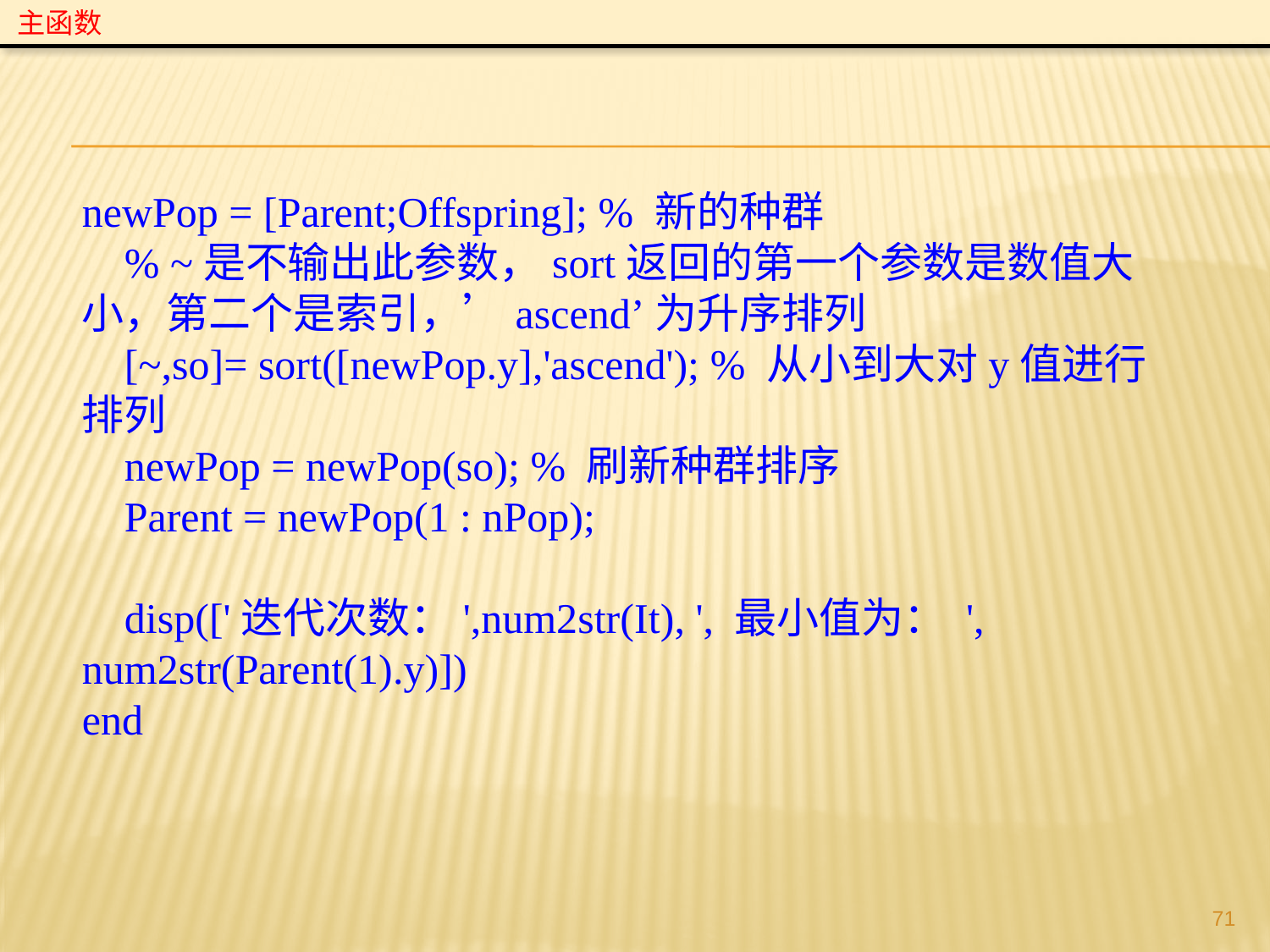

主函数

newPop = [Parent;Offspring]; % 新的种群
    % ~是不输出此参数，sort返回的第一个参数是数值大小，第二个是索引，’ascend’为升序排列
    [~,so]= sort([newPop.y],'ascend'); % 从小到大对y值进行排列
    newPop = newPop(so); % 刷新种群排序
    Parent = newPop(1 : nPop);

    disp(['迭代次数：',num2str(It), ', 最小值为： ', num2str(Parent(1).y)])
end
71